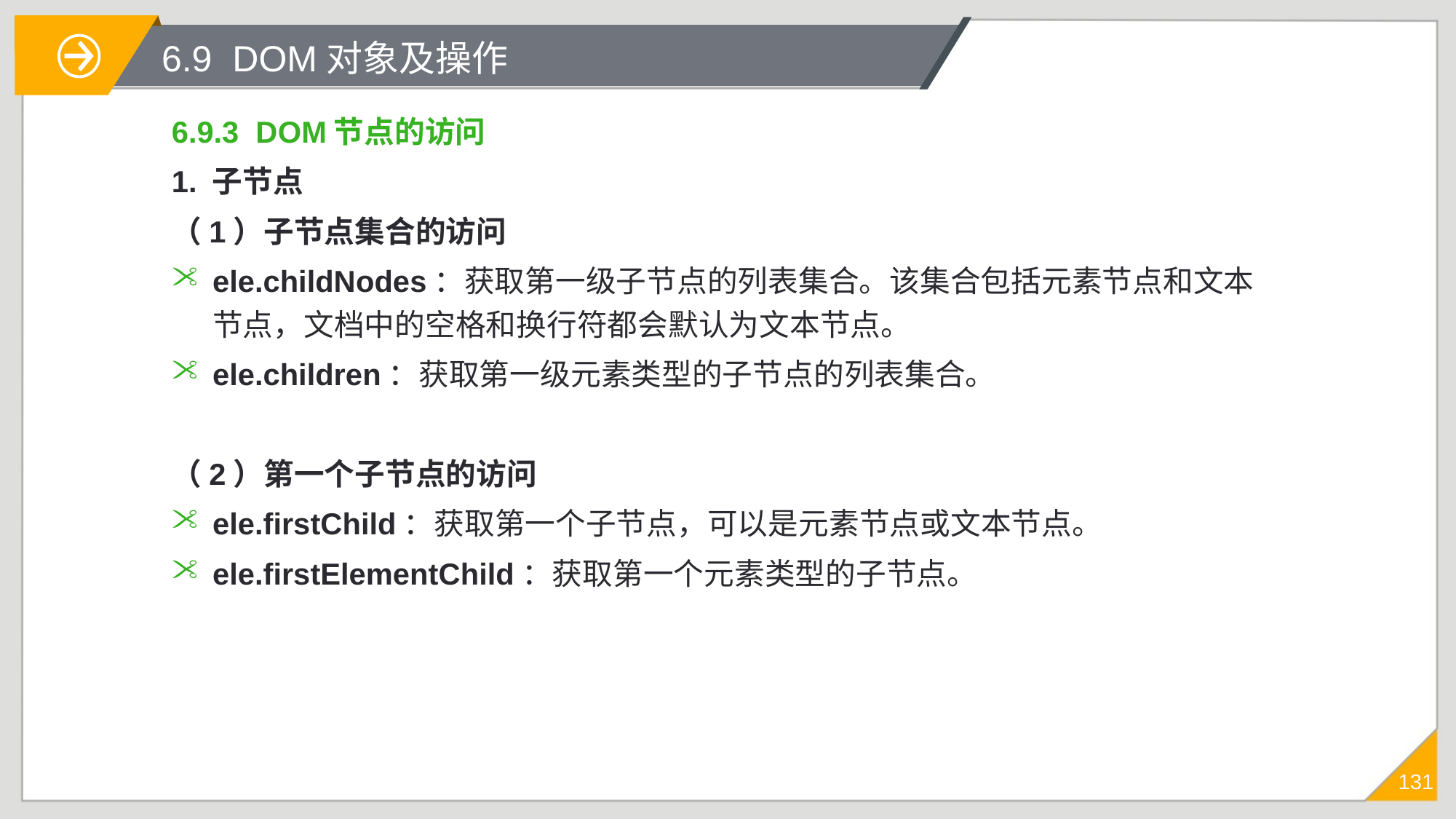

# 6.9  DOM对象及操作
6.9.3  DOM节点的访问
1. 子节点
（1）子节点集合的访问
ele.childNodes：获取第一级子节点的列表集合。该集合包括元素节点和文本节点，文档中的空格和换行符都会默认为文本节点。
ele.children：获取第一级元素类型的子节点的列表集合。

（2）第一个子节点的访问
ele.firstChild：获取第一个子节点，可以是元素节点或文本节点。
ele.firstElementChild：获取第一个元素类型的子节点。